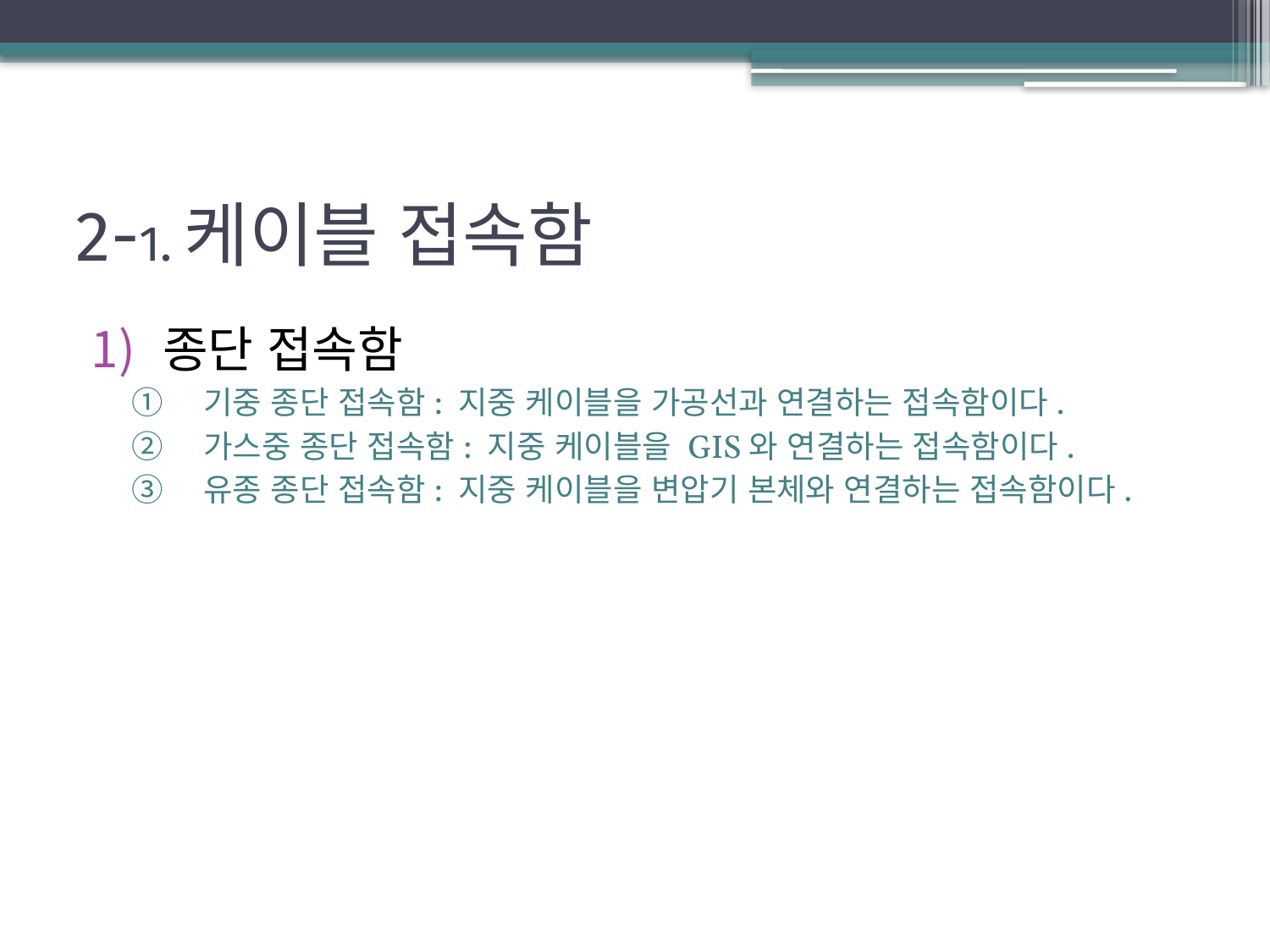

# 2-1.케이블 접속함
종단 접속함
기중 종단 접속함: 지중 케이블을 가공선과 연결하는 접속함이다.
가스중 종단 접속함: 지중 케이블을 GIS와 연결하는 접속함이다.
유종 종단 접속함: 지중 케이블을 변압기 본체와 연결하는 접속함이다.